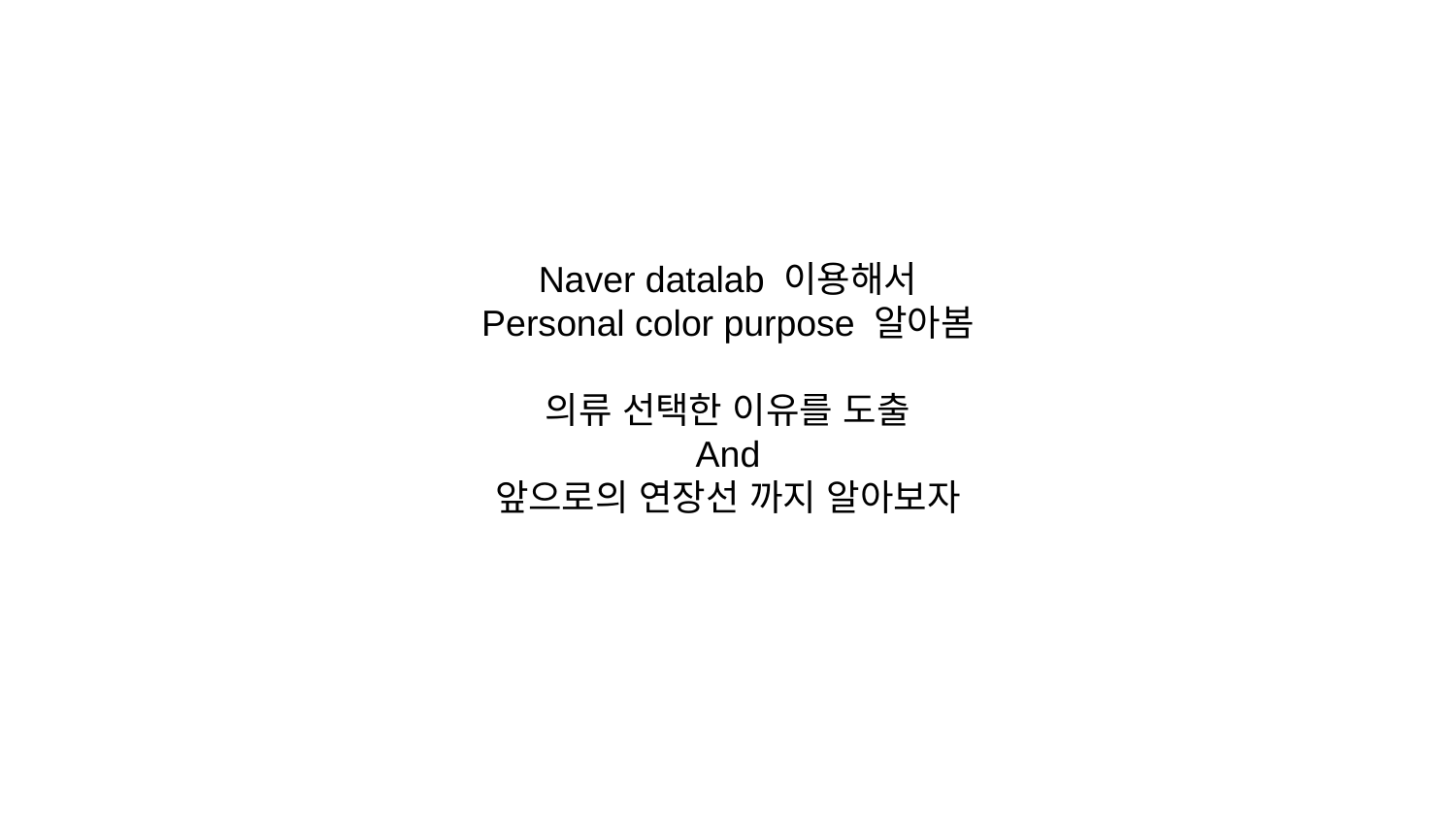

Naver datalab 이용해서
Personal color purpose 알아봄

의류 선택한 이유를 도출
And
앞으로의 연장선 까지 알아보자